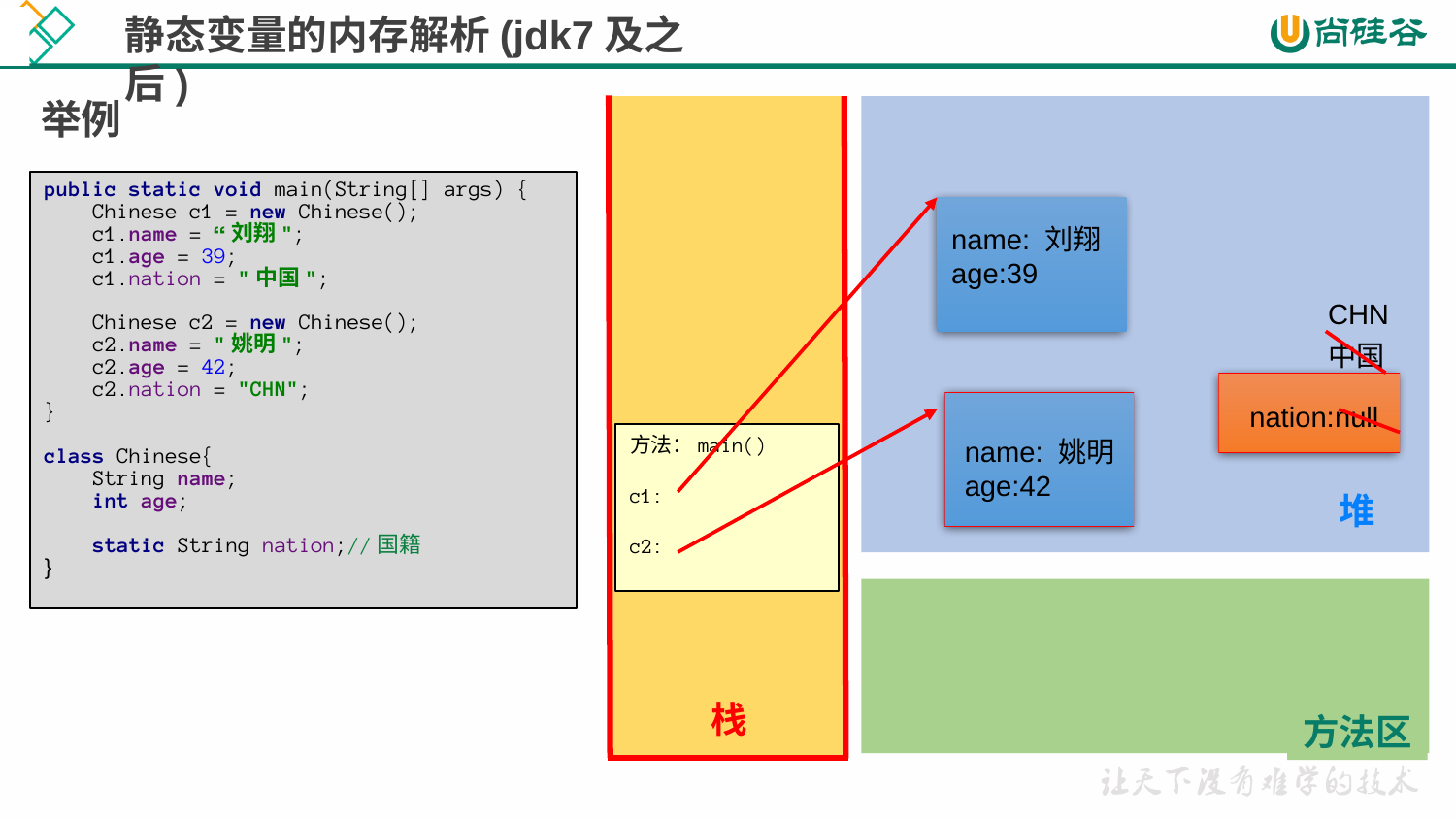

静态变量的内存解析(jdk7及之后)

举例

栈

堆
public static void main(String[] args) {
    Chinese c1 = new Chinese();
    c1.name = “刘翔";
    c1.age = 39;
    c1.nation = "中国";
    Chinese c2 = new Chinese();
    c2.name = "姚明";
    c2.age = 42;
    c2.nation = "CHN";
}

class Chinese{
    String name;
    int age;
    static String nation;//国籍
}

name: 刘翔
age:39
CHN
中国

nation:null
方法：main()

c1:

c2:

name: 姚明
age:42

方法区